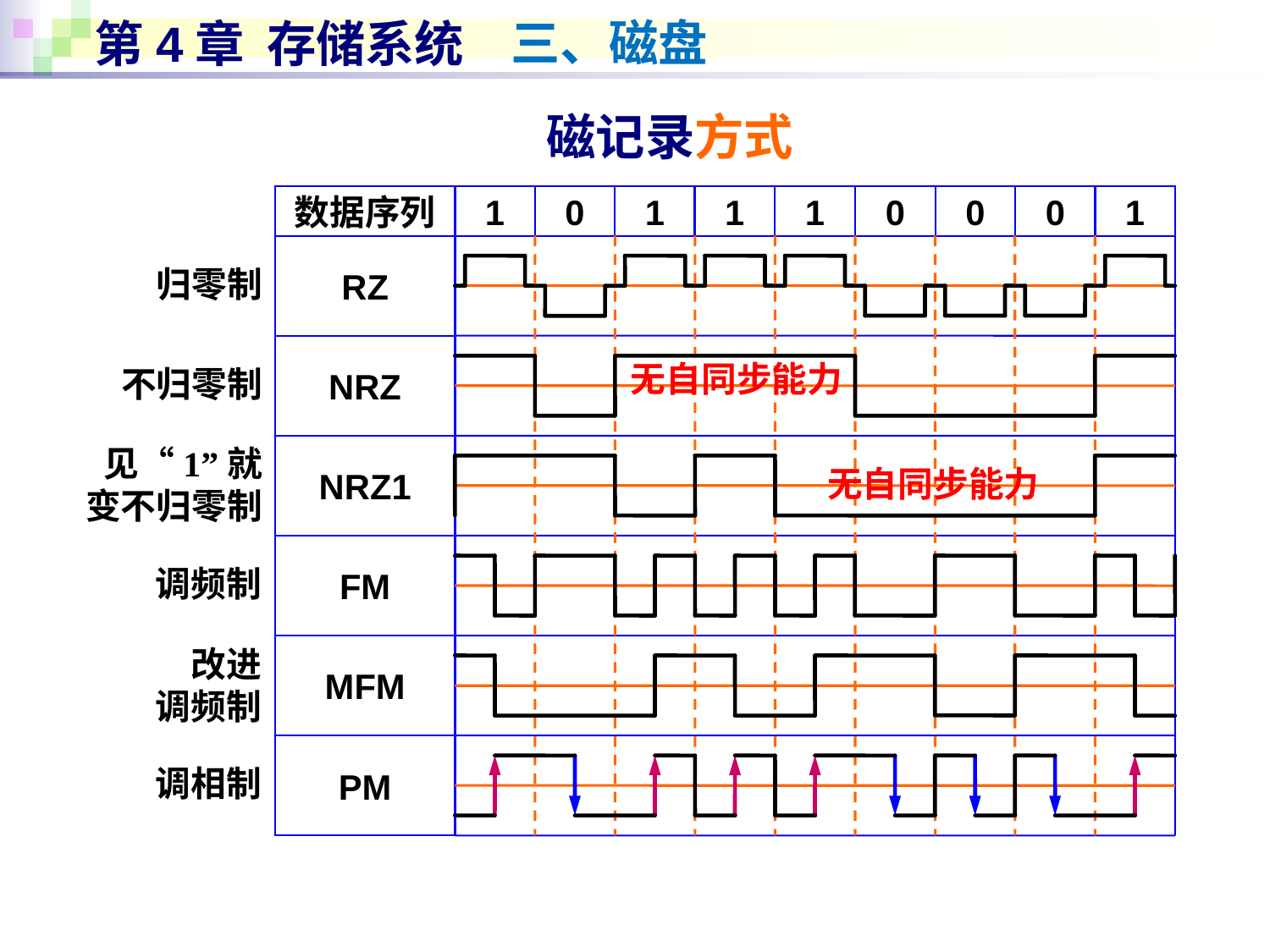

|  | 核心特征（记关键词） | 自同步能力？ |  |
| --- | --- | --- | --- |
# 第4章  存储系统
三、磁盘
磁记录方式
数据序列
1
0
1
1
1
0
0
0
1

RZ
归零制

NRZ
无自同步能力
不归零制

见“1”就变不归零制

NRZ1

无自同步能力

FM
调频制

改进
调频制
MFM

PM
调相制

19